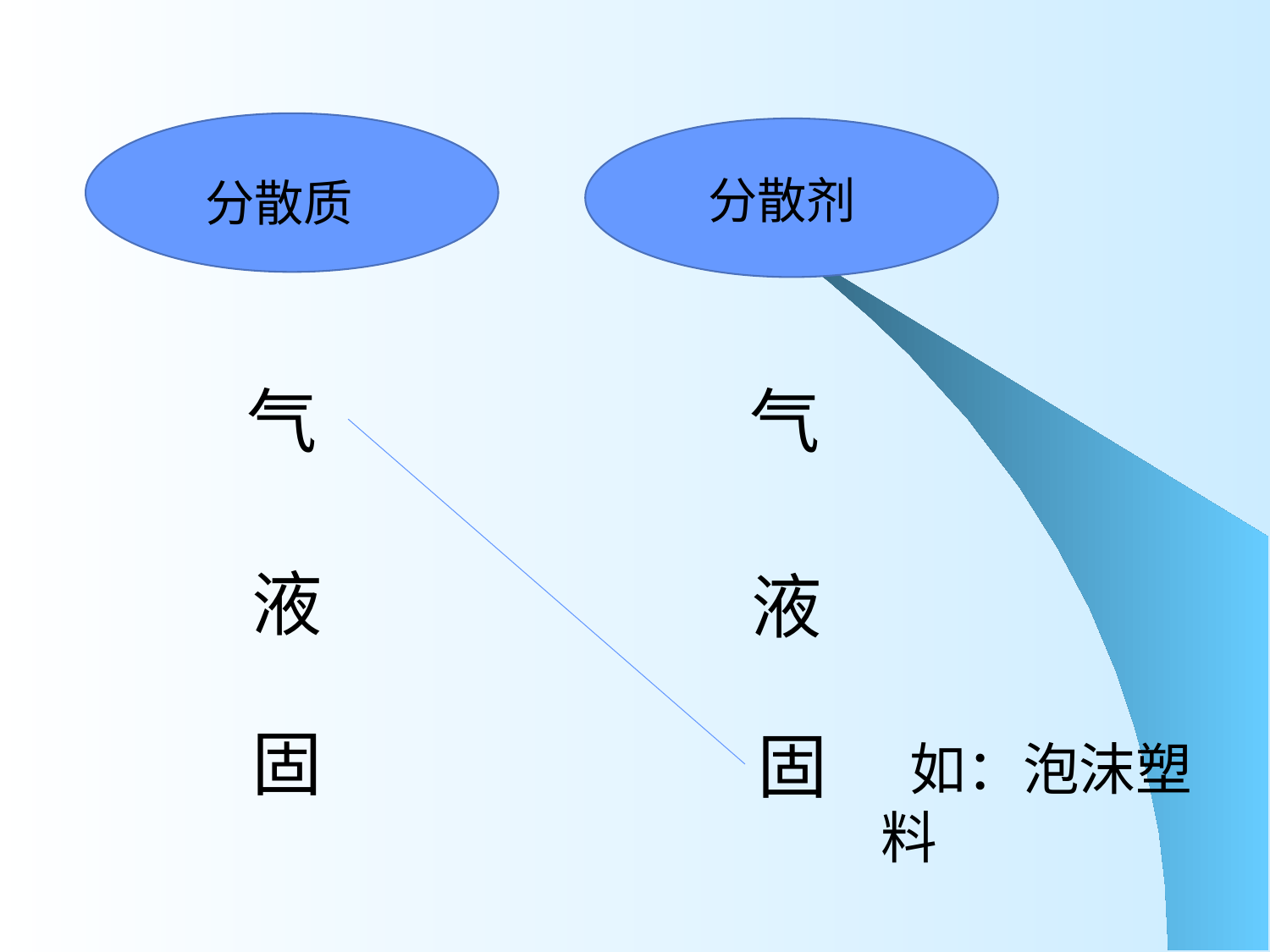

分散剂
分散质
气
气
液
液
固
固
 如：泡沫塑料